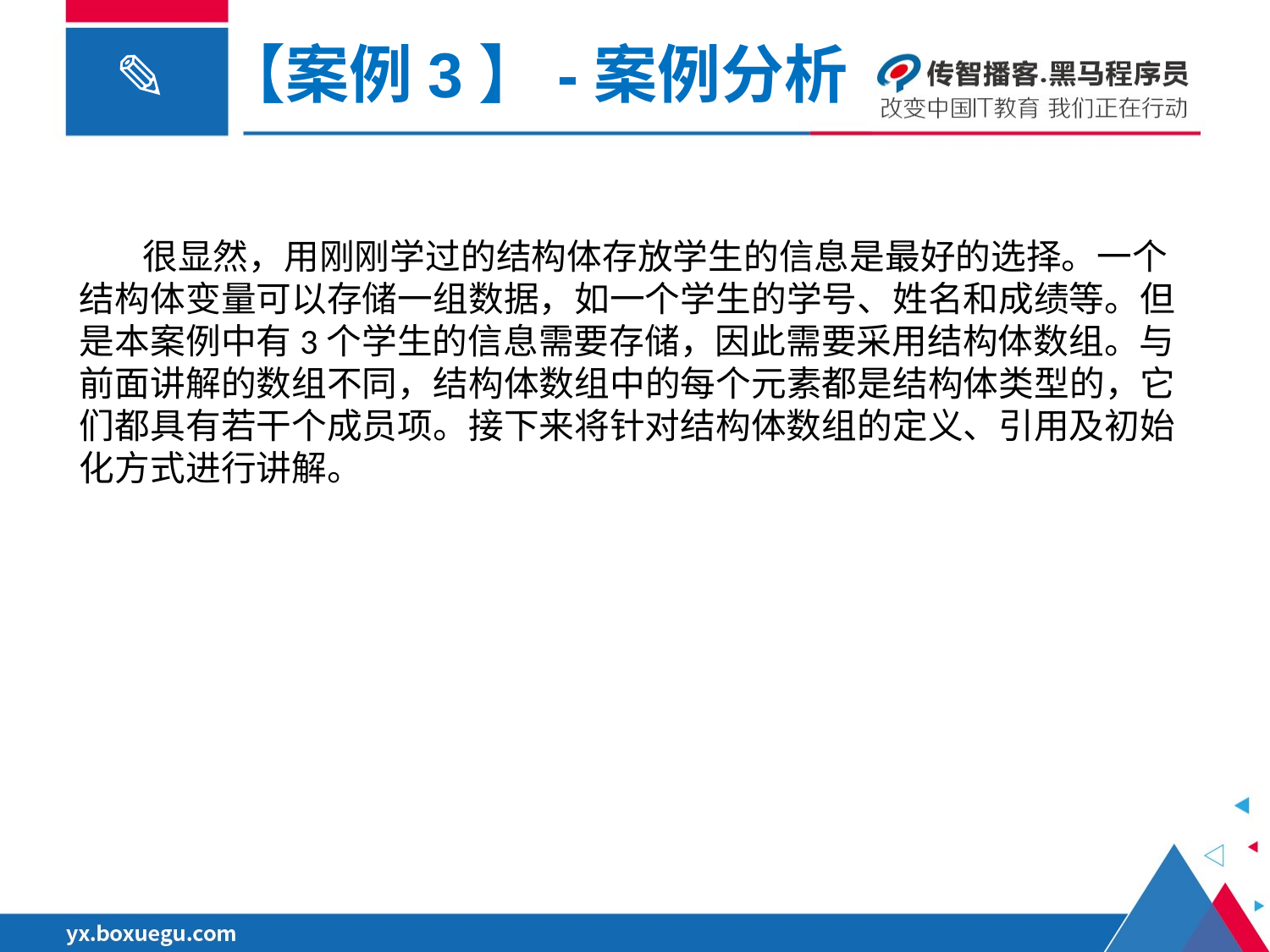

【案例3】-案例分析
       很显然，用刚刚学过的结构体存放学生的信息是最好的选择。一个结构体变量可以存储一组数据，如一个学生的学号、姓名和成绩等。但是本案例中有3个学生的信息需要存储，因此需要采用结构体数组。与前面讲解的数组不同，结构体数组中的每个元素都是结构体类型的，它们都具有若干个成员项。接下来将针对结构体数组的定义、引用及初始化方式进行讲解。